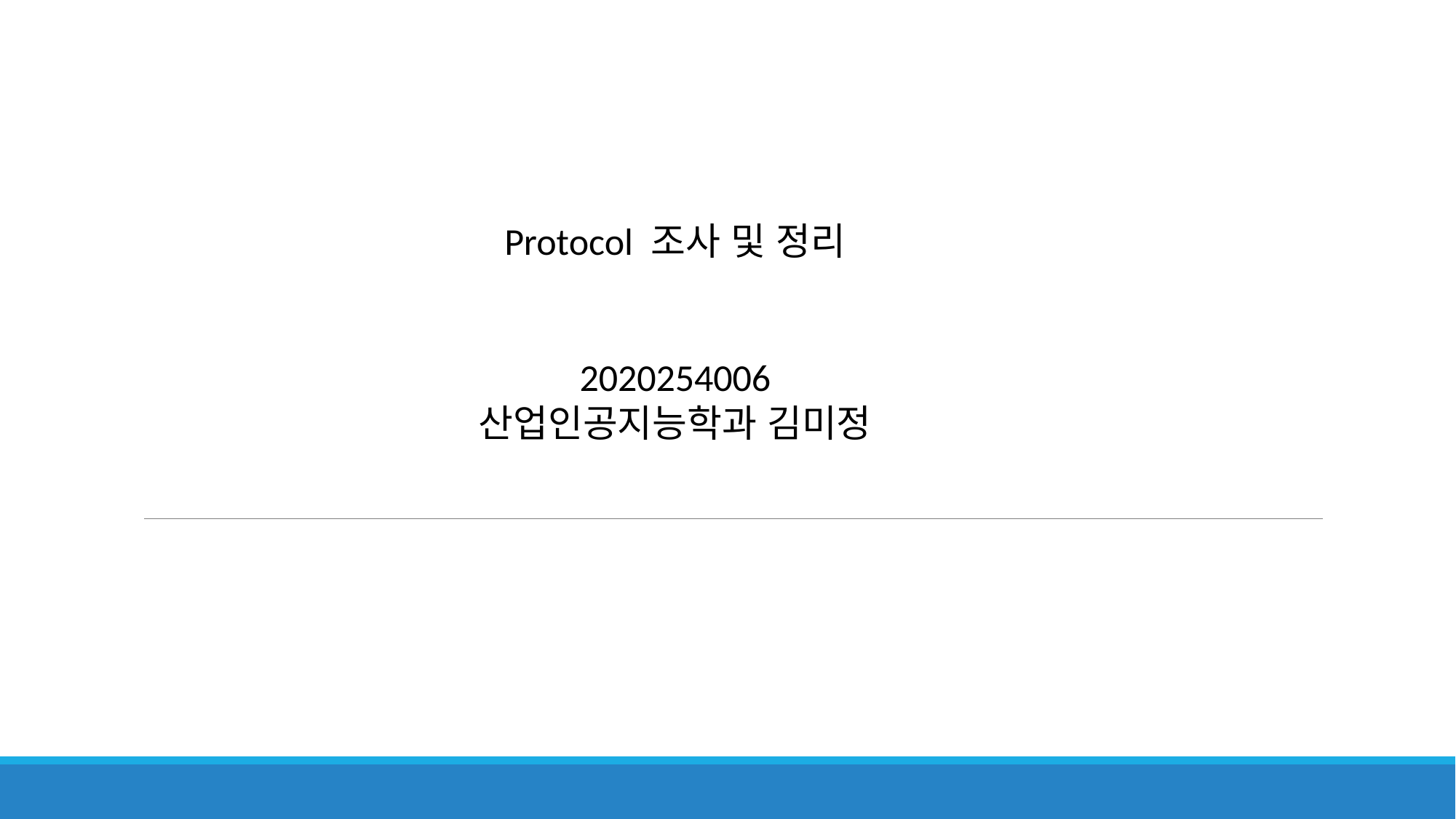

Protocol 조사 및 정리

2020254006
산업인공지능학과 김미정